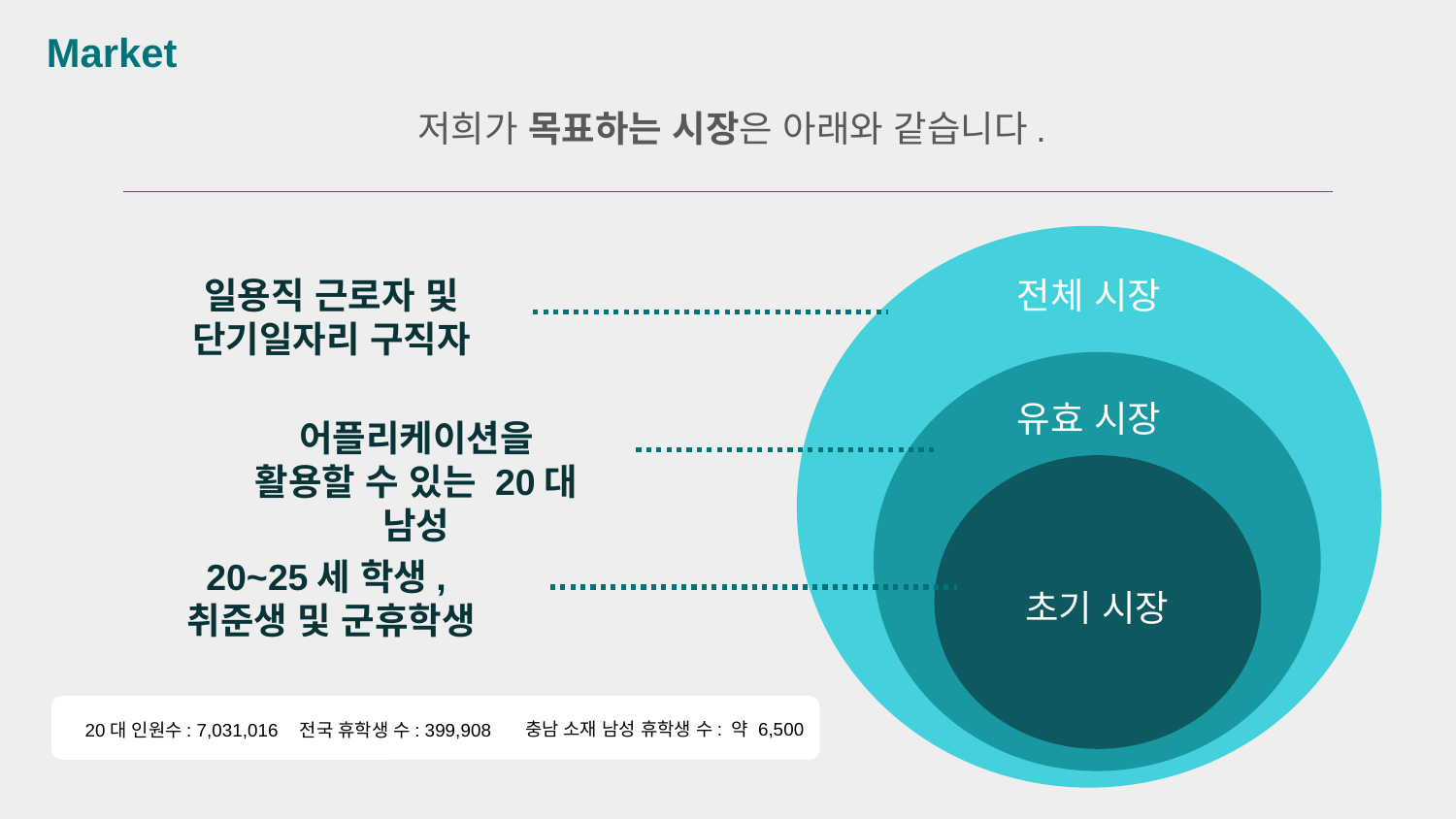

Market
저희가 목표하는 시장은 아래와 같습니다.

전체 시장
일용직 근로자 및 단기일자리 구직자

유효 시장
어플리케이션을 활용할 수 있는 20대 남성

20~25세 학생,
취준생 및 군휴학생
초기 시장

충남 소재 남성 휴학생 수: 약 6,500
전국 휴학생 수: 399,908
20대 인원수: 7,031,016